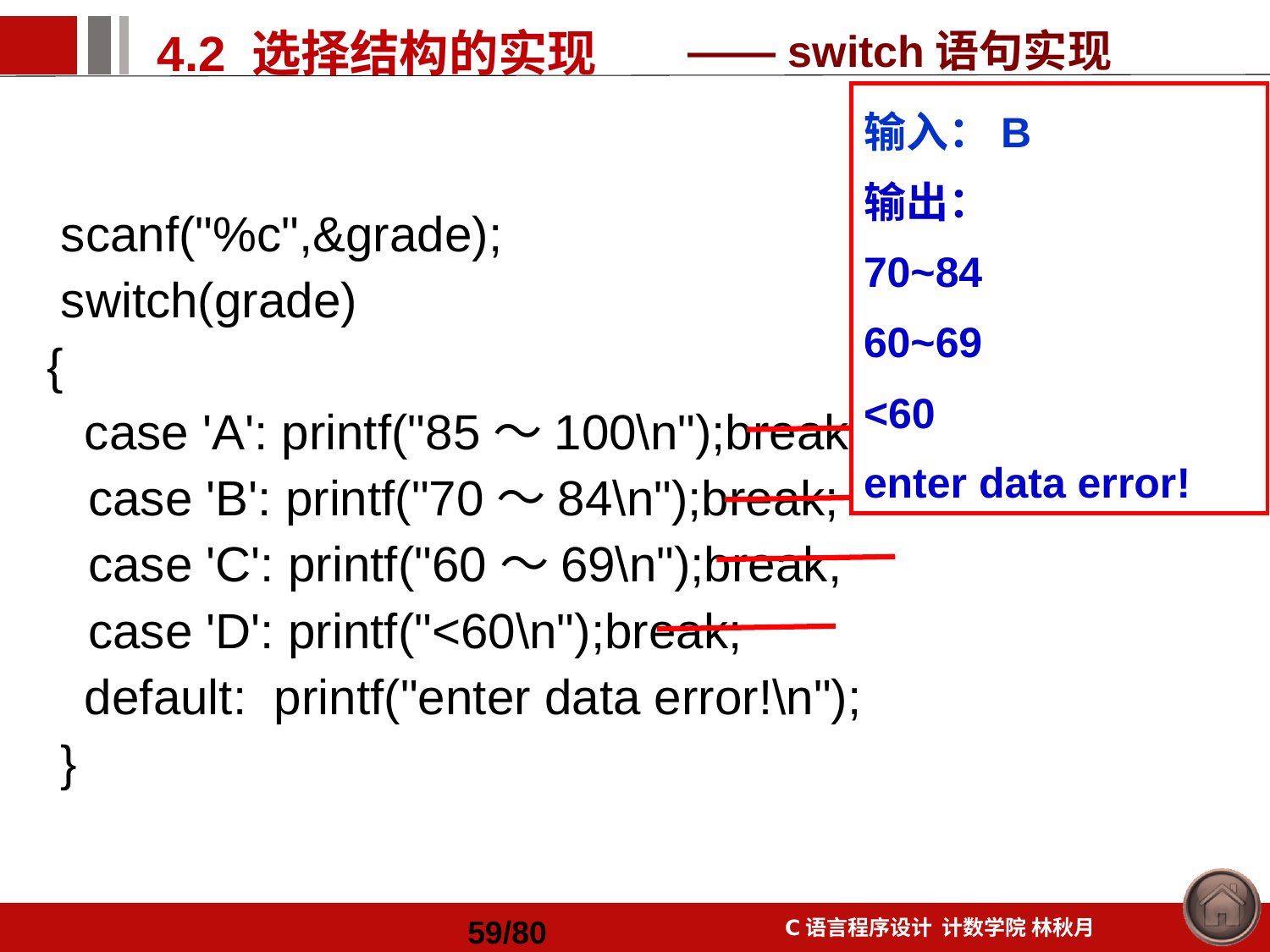

—— switch语句实现
输入：B
输出：
70~84
60~69
<60
enter data error!

   scanf("%c",&grade);
   switch(grade)
  {
	   case 'A': printf("85～100\n");break;
     case 'B': printf("70～84\n");break;
     case 'C': printf("60～69\n");break;
     case 'D': printf("<60\n");break;
	   default:  printf("enter data error!\n");
   }